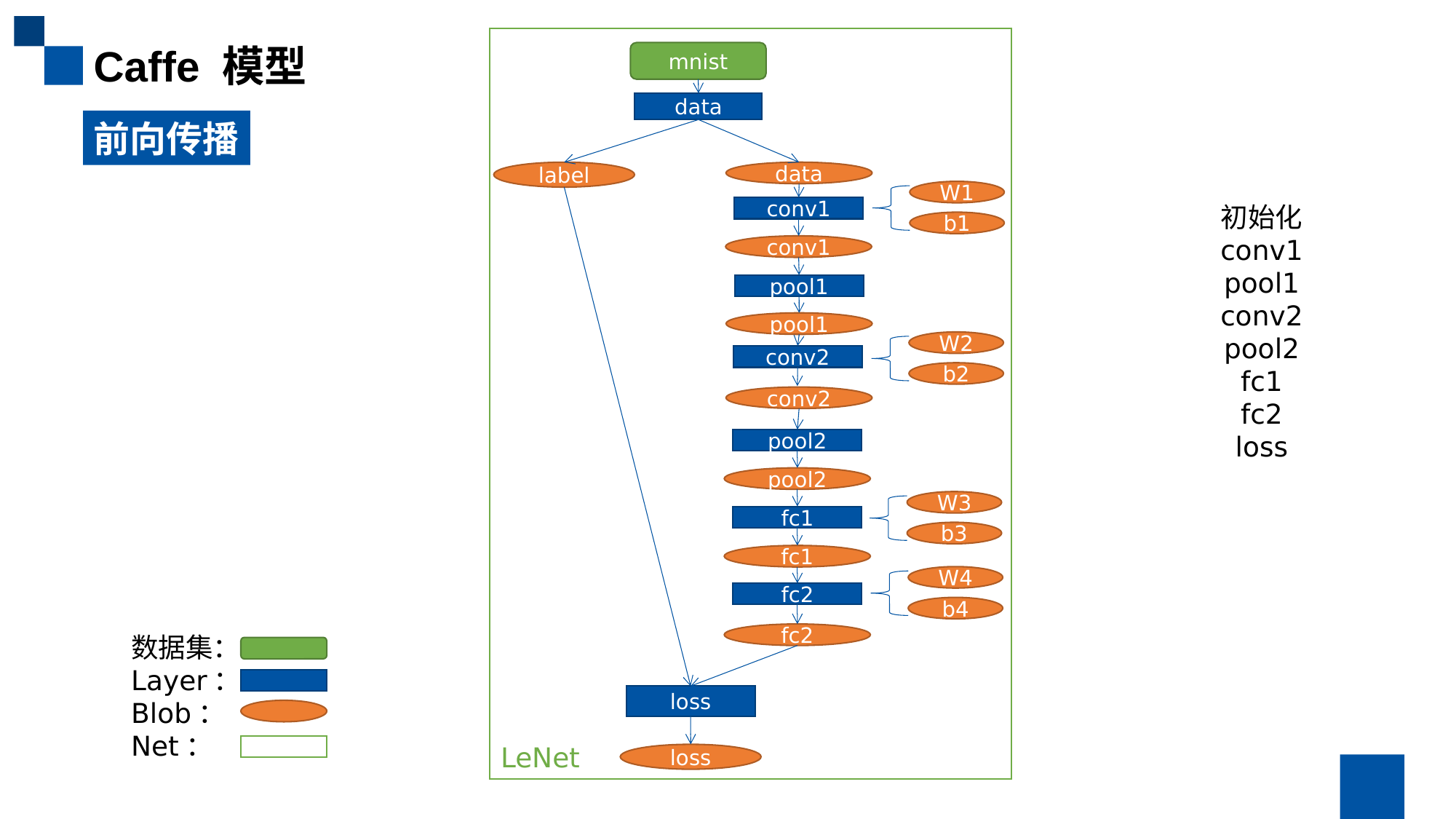

Caffe 模型
mnist
data
前向传播
label
data
W1

初始化
conv1
pool1
conv2
pool2
fc1
fc2
loss
conv1
b1
conv1
pool1
pool1
W2

conv2
b2
conv2
pool2
pool2
W3

fc1
b3
fc1
W4

fc2
b4
fc2
数据集：
Layer：
Blob：
Net：

loss

LeNet

loss
10